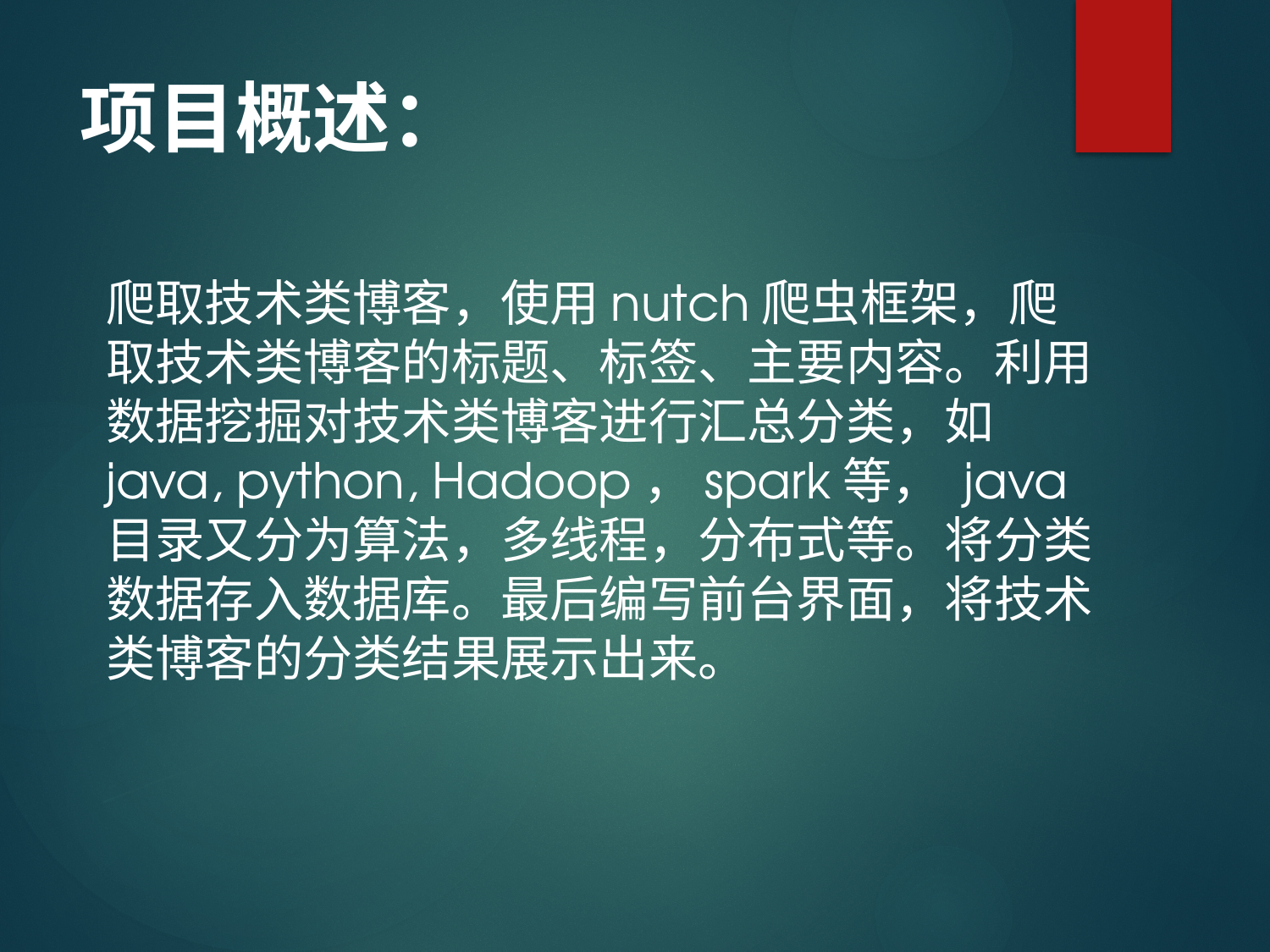

# 项目概述：
爬取技术类博客，使用nutch爬虫框架，爬取技术类博客的标题、标签、主要内容。利用数据挖掘对技术类博客进行汇总分类，如java, python, Hadoop，spark等， java目录又分为算法，多线程，分布式等。将分类数据存入数据库。最后编写前台界面，将技术类博客的分类结果展示出来。